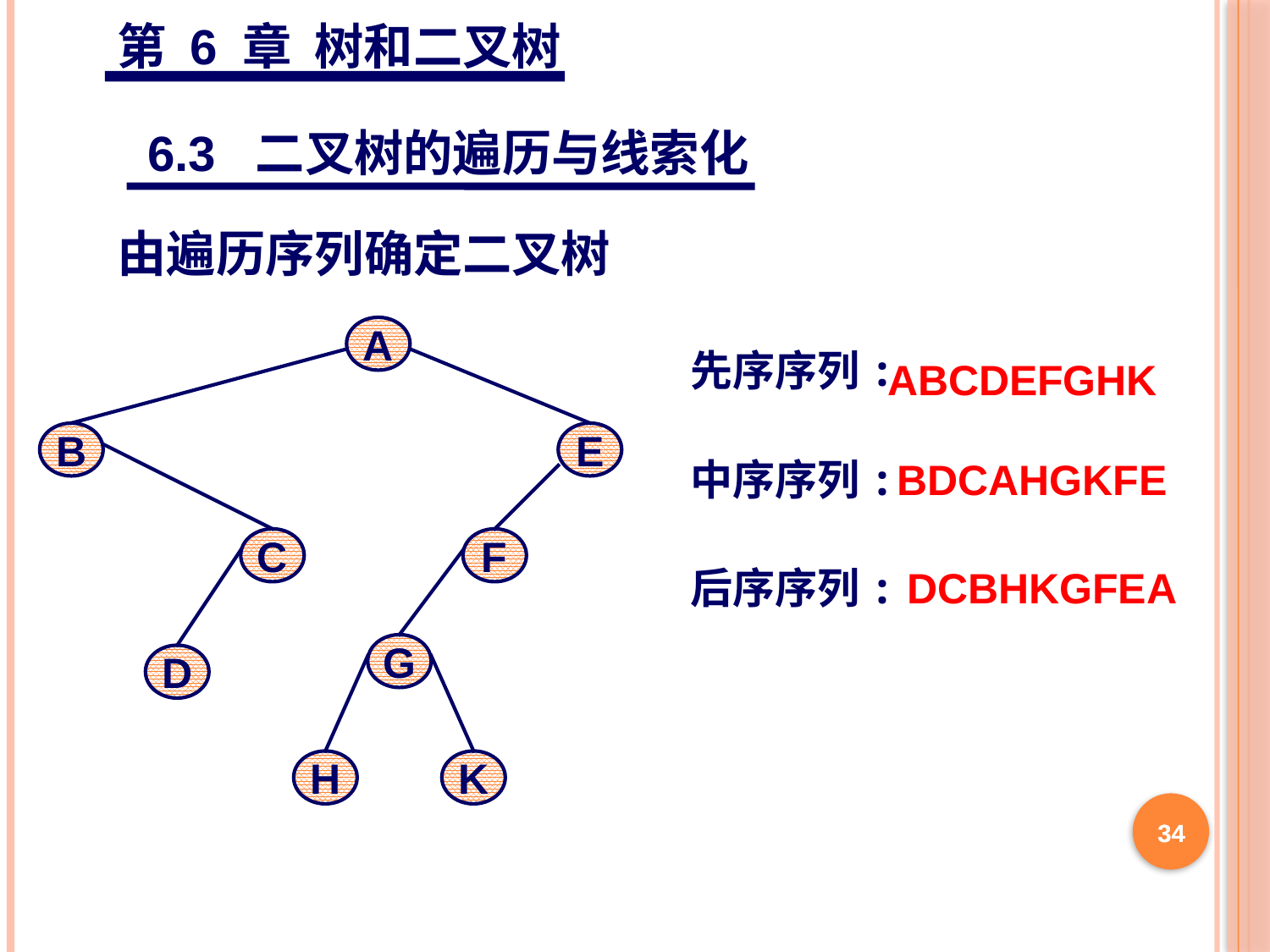

第 6 章  树和二叉树

6.3  二叉树的遍历与线索化

由遍历序列确定二叉树
A

B
E

C
F

G
D

H
K
先序序列:
ABCDEFGHK
中序序列:
BDCAHGKFE
后序序列:
DCBHKGFEA
34
34